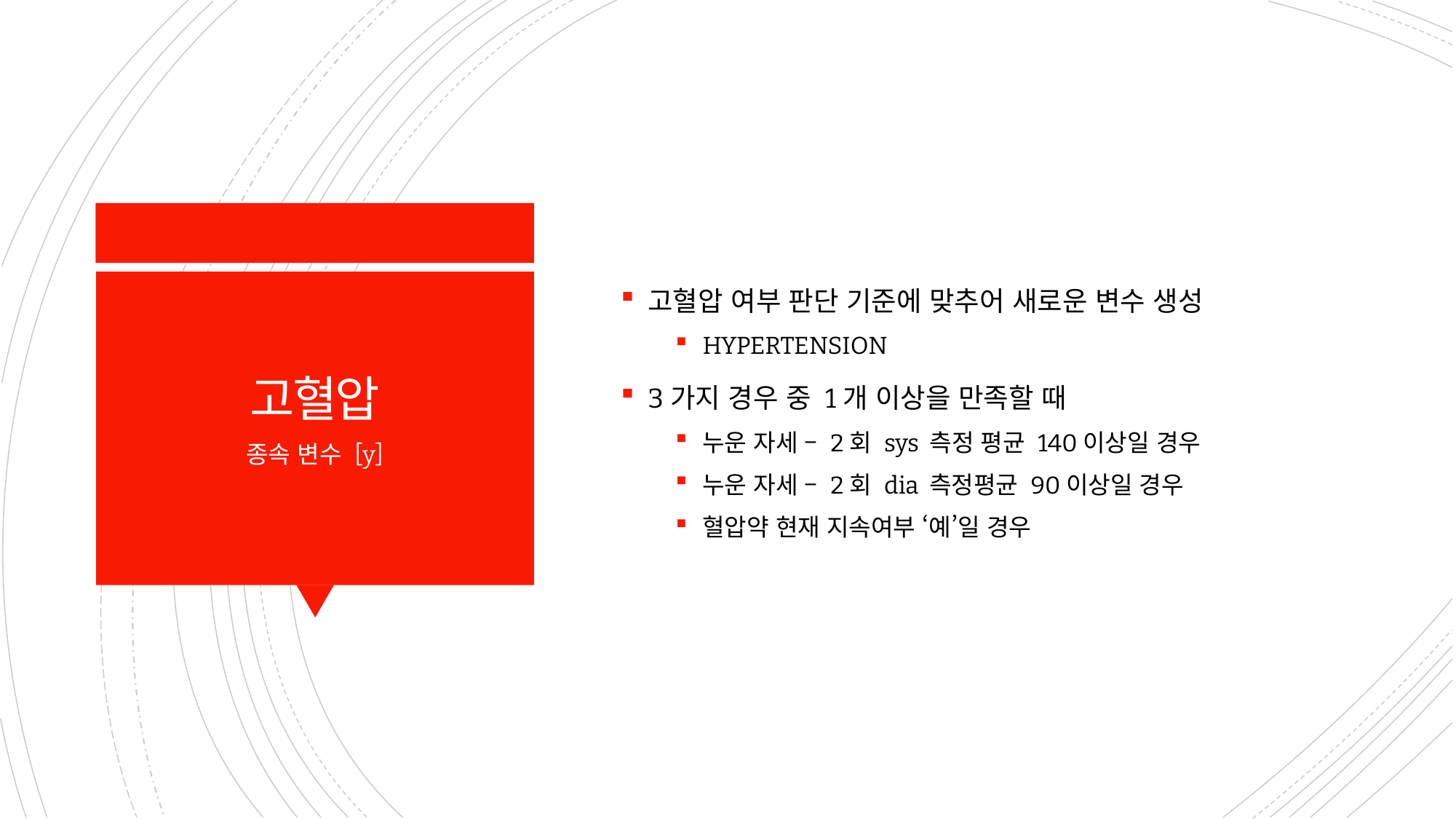

고혈압 여부 판단 기준에 맞추어 새로운 변수 생성
HYPERTENSION
3가지 경우 중 1개 이상을 만족할 때
누운 자세 – 2회 sys 측정 평균 140이상일 경우
누운 자세 – 2회 dia 측정평균 90이상일 경우
혈압약 현재 지속여부 ‘예’일 경우
# 고혈압
종속 변수 [y]